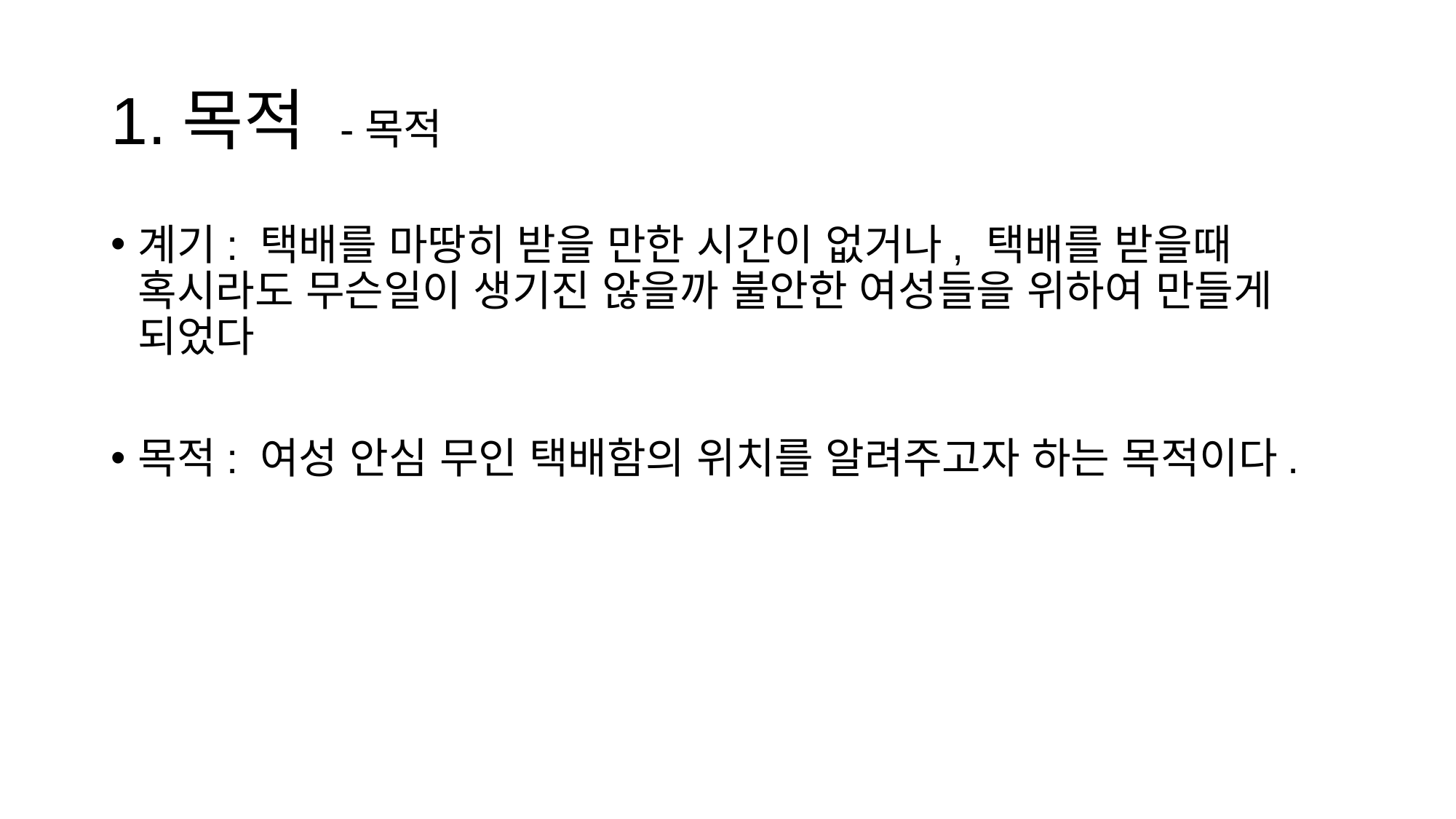

# 1.목적 -목적
계기: 택배를 마땅히 받을 만한 시간이 없거나, 택배를 받을때 혹시라도 무슨일이 생기진 않을까 불안한 여성들을 위하여 만들게 되었다

목적: 여성 안심 무인 택배함의 위치를 알려주고자 하는 목적이다.